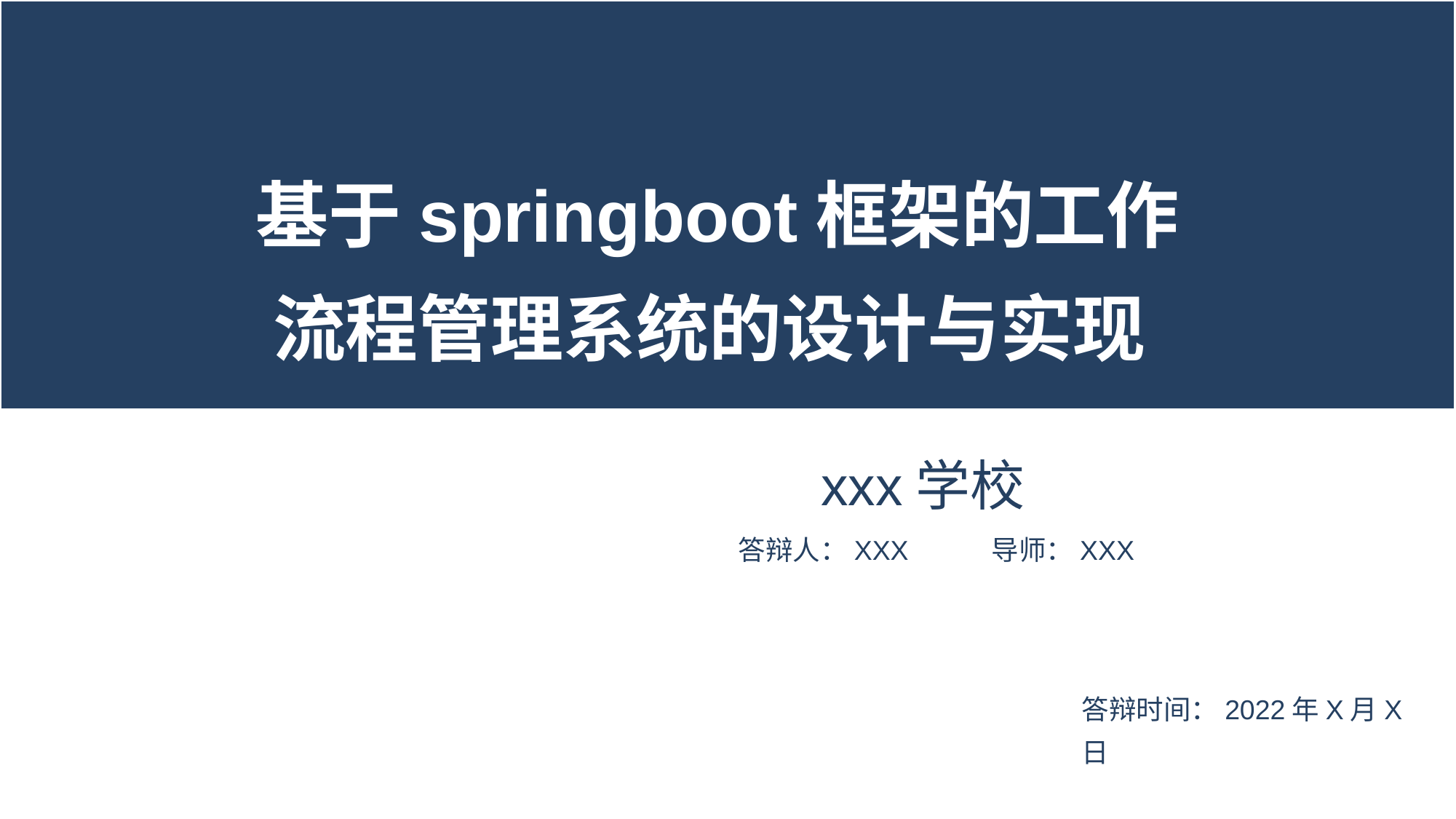

# 基于springboot框架的工作流程管理系统的设计与实现
xxx学校
答辩人：XXX          导师：XXX
答辩时间：2022年X月X日